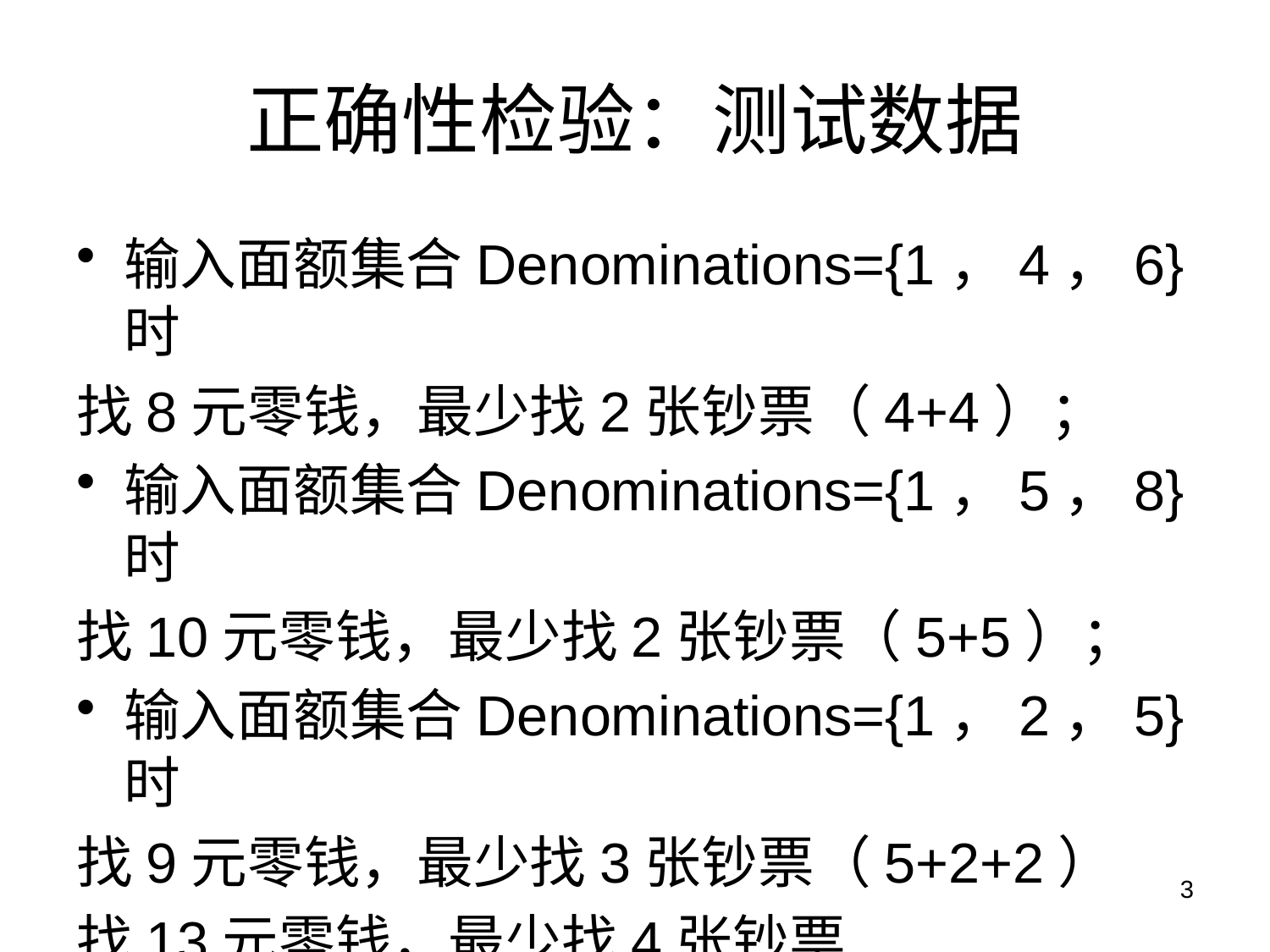

# 正确性检验：测试数据
输入面额集合Denominations={1，4，6}时
找8元零钱，最少找2张钞票（4+4）；
输入面额集合Denominations={1，5，8}时
找10元零钱，最少找2张钞票（5+5）；
输入面额集合Denominations={1，2，5}时
找9元零钱，最少找3张钞票（5+2+2）
找13元零钱，最少找4张钞票（5+5+2+1）.
3